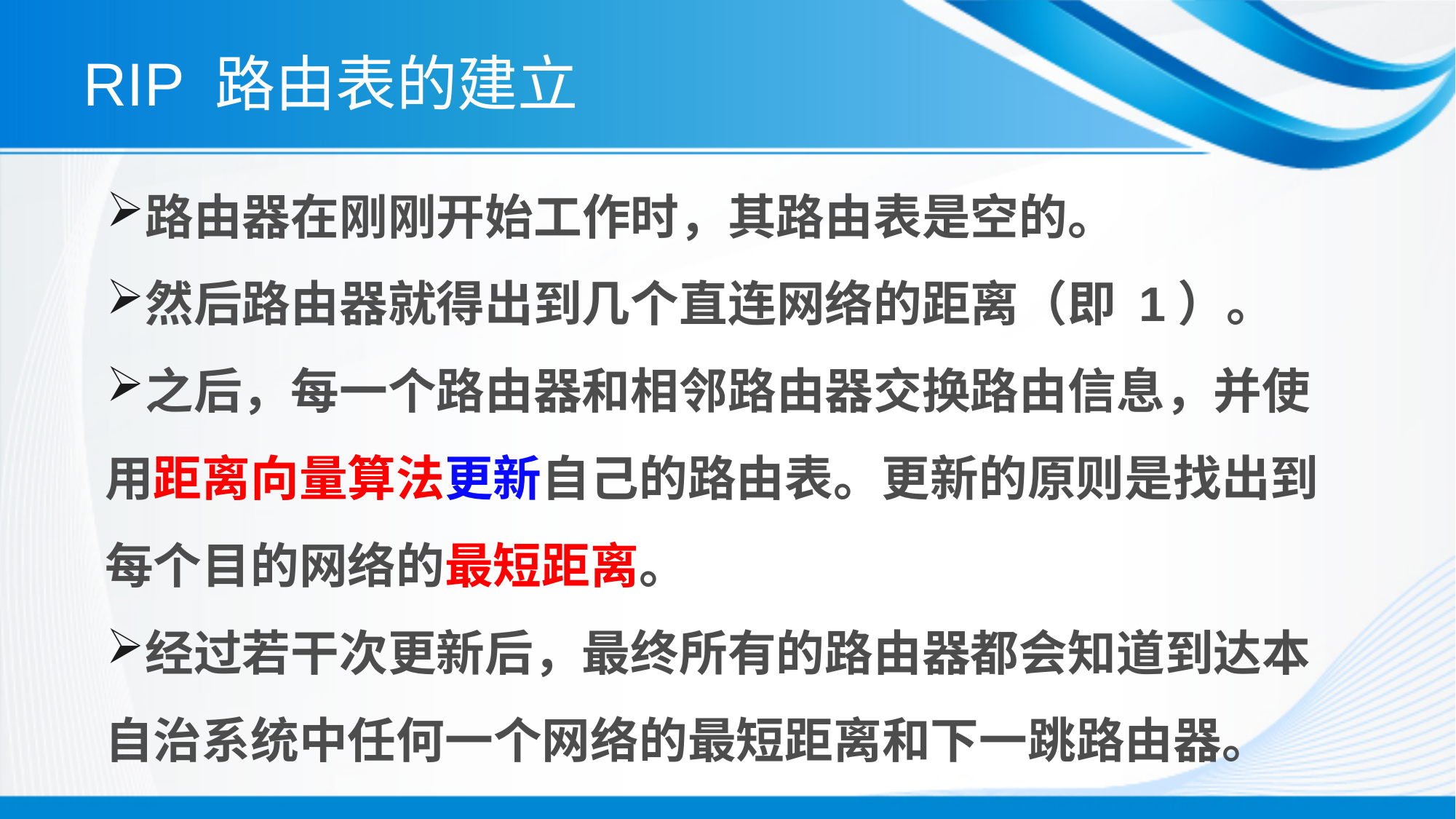

# RIP 路由表的建立
路由器在刚刚开始工作时，其路由表是空的。
然后路由器就得出到几个直连网络的距离（即 1）。
之后，每一个路由器和相邻路由器交换路由信息，并使用距离向量算法更新自己的路由表。更新的原则是找出到每个目的网络的最短距离。
经过若干次更新后，最终所有的路由器都会知道到达本自治系统中任何一个网络的最短距离和下一跳路由器。